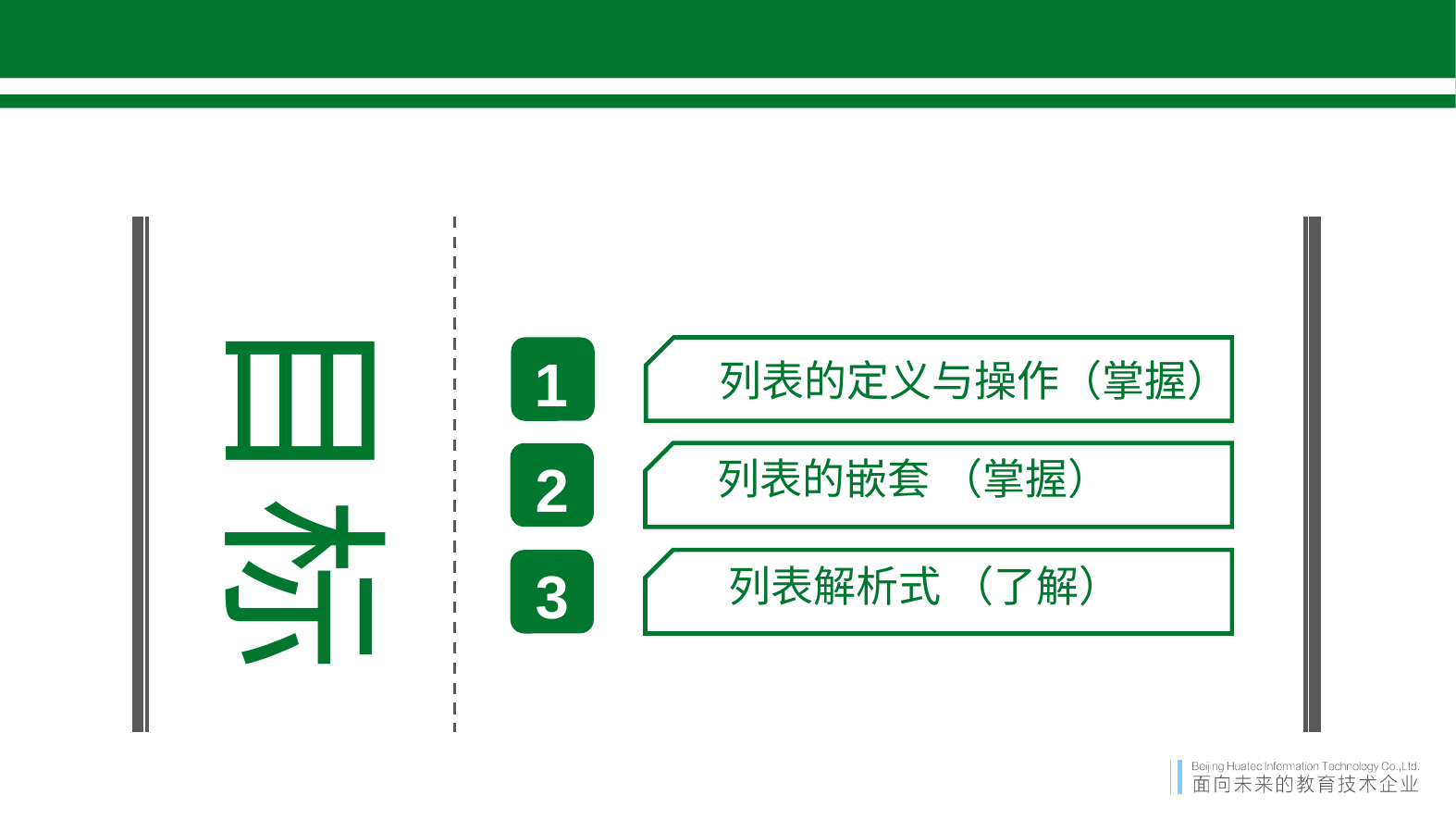

目标

1
  列表的定义与操作（掌握）

2
列表的嵌套 （掌握）

3
列表解析式 （了解）